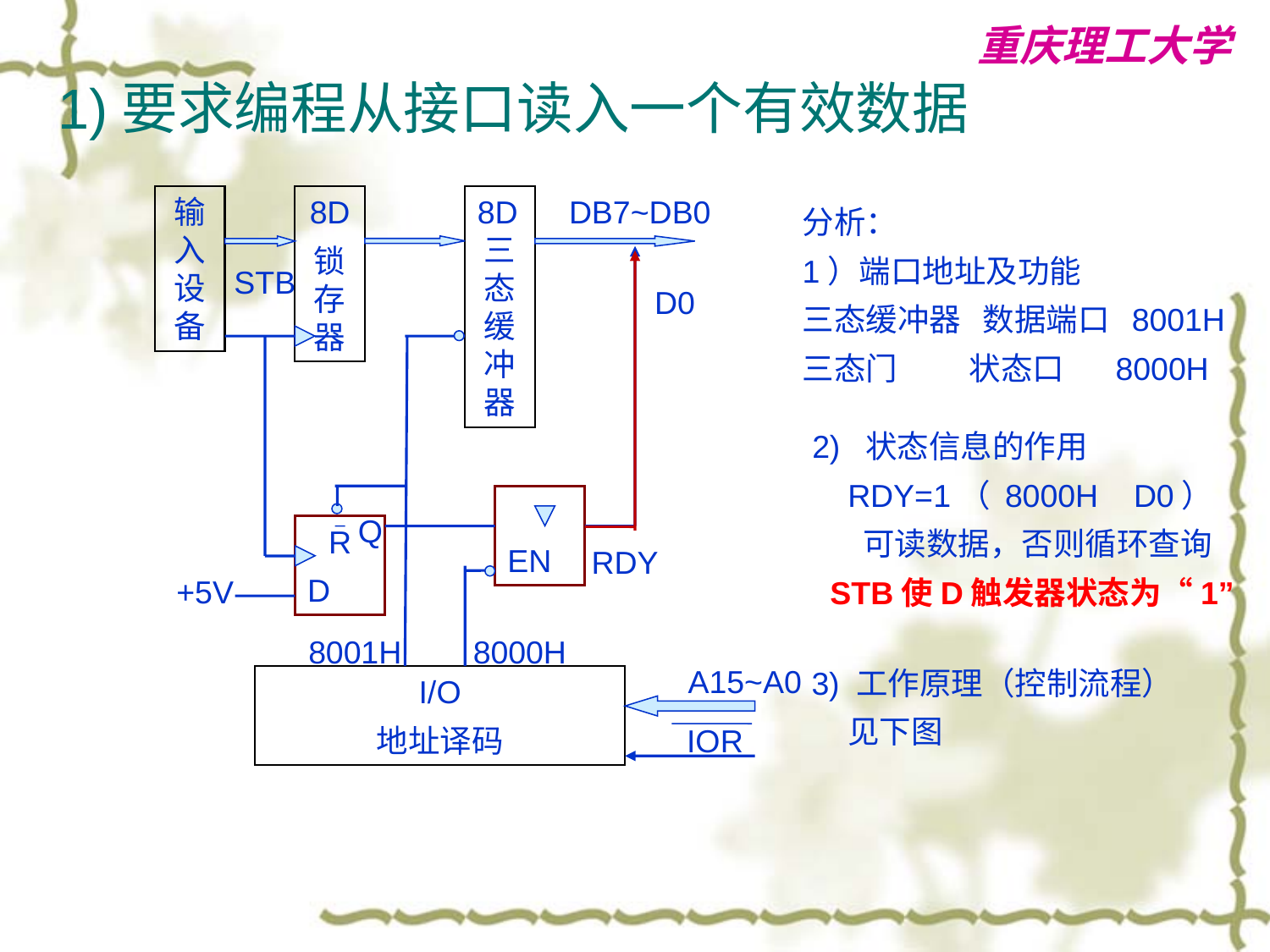

# 1)要求编程从接口读入一个有效数据
输入设备
8D
锁存器
8D三态缓冲器
DB7~DB0
分析：
1）端口地址及功能
三态缓冲器   数据端口  8001H
三态门          状态口      8000H

STB
D0

2)  状态信息的作用
    RDY=1（ 8000H    D0）
      可读数据，否则循环查询
  STB使D触发器状态为“1”

EN

Q

R
D

RDY

+5V

8001H
8000H
A15~A0
3) 工作原理（控制流程）
    见下图
I/O
地址译码

IOR